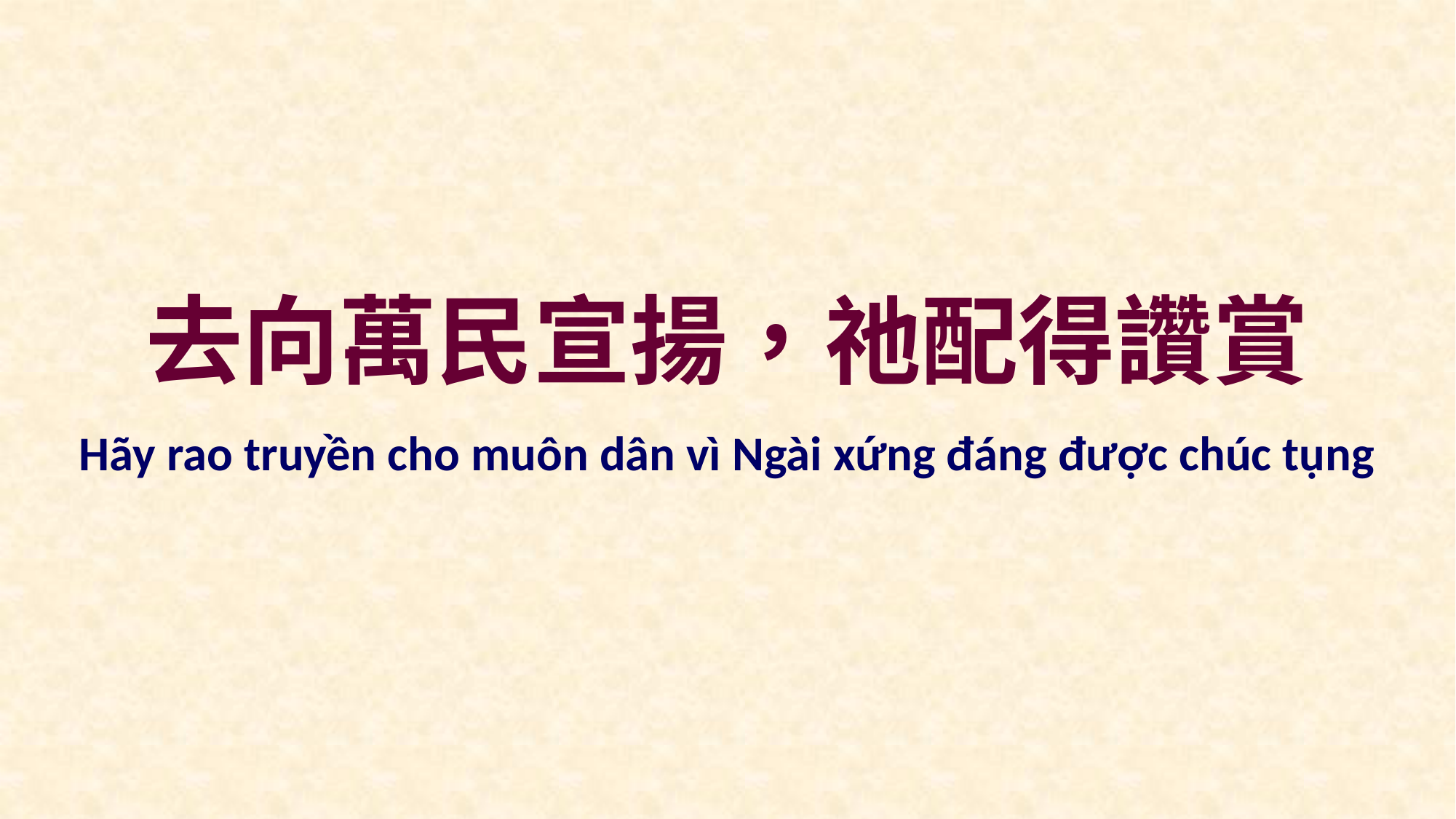

去向萬民宣揚，祂配得讚賞
Hãy rao truyền cho muôn dân vì Ngài xứng đáng được chúc tụng